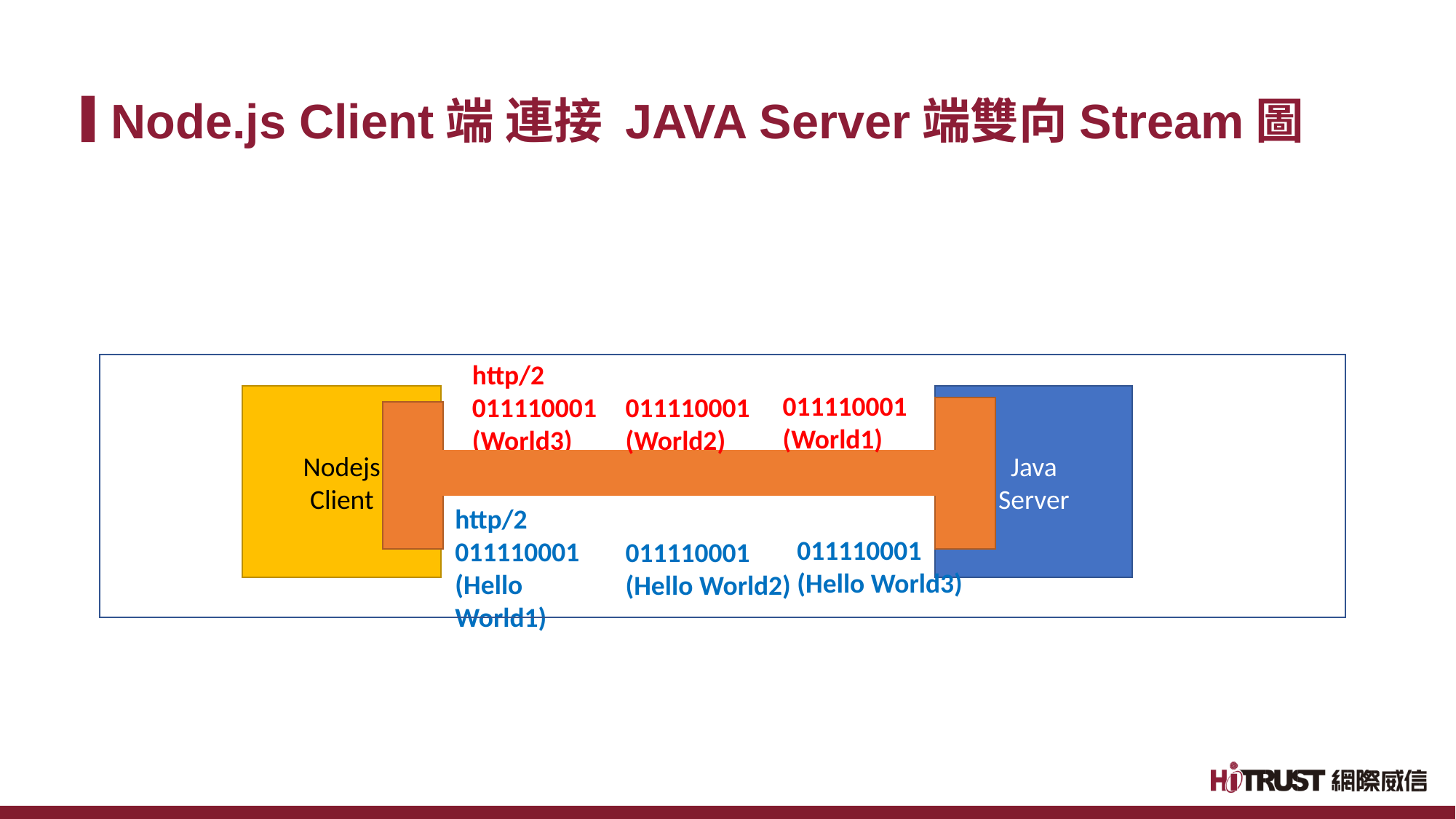

# Node.js Client端 連接 JAVA Server端雙向Stream圖

http/2
011110001
(World3)

011110001
(World1)
011110001
(World2)
Java
Server
Nodejs
Client

011110001
(Hello World3)

http/2
011110001
(Hello World1)

011110001
(Hello World2)